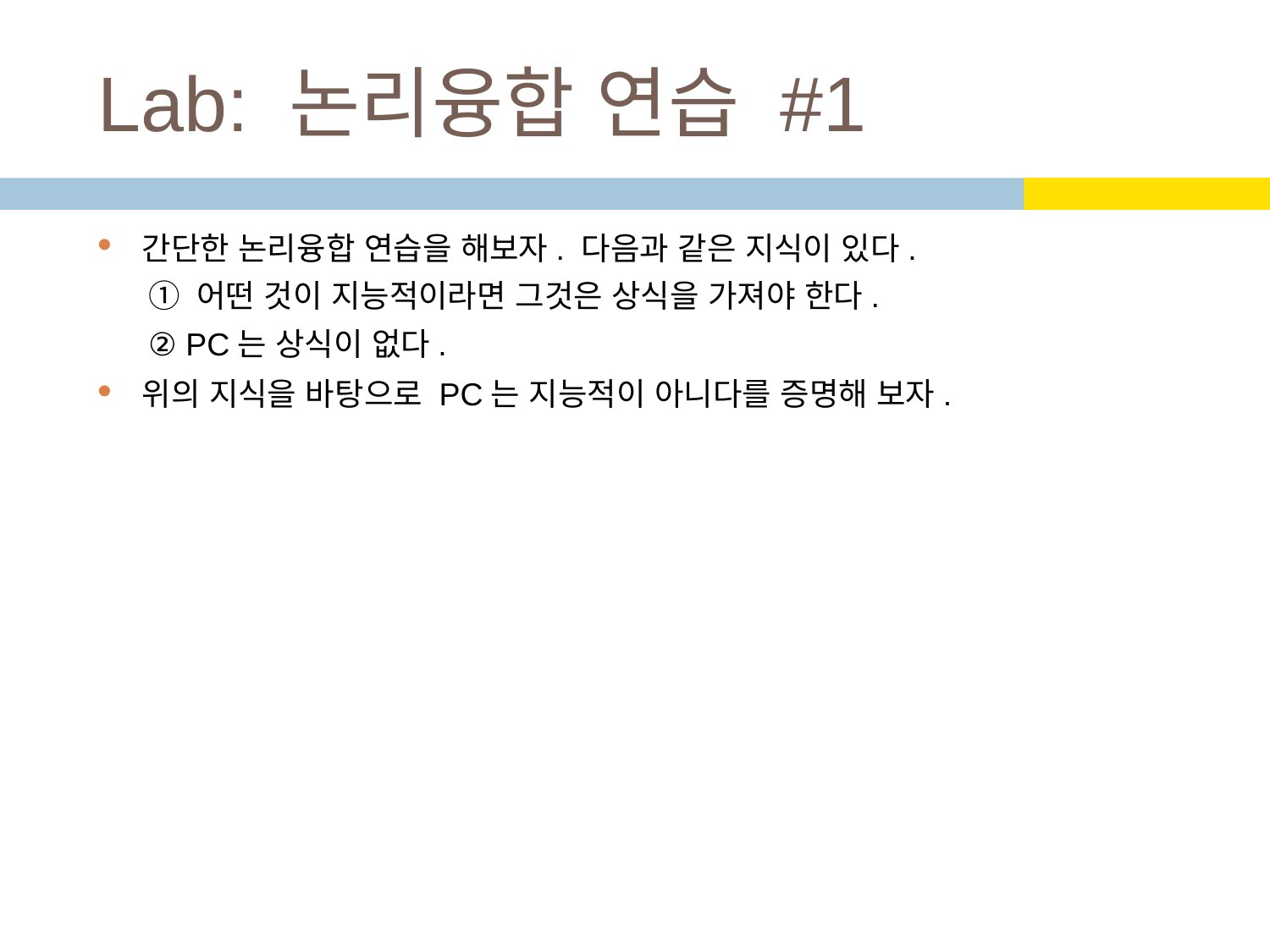

# Lab: 논리융합 연습 #1
간단한 논리융합 연습을 해보자. 다음과 같은 지식이 있다.
① 어떤 것이 지능적이라면 그것은 상식을 가져야 한다.
② PC는 상식이 없다.
위의 지식을 바탕으로 PC는 지능적이 아니다를 증명해 보자.